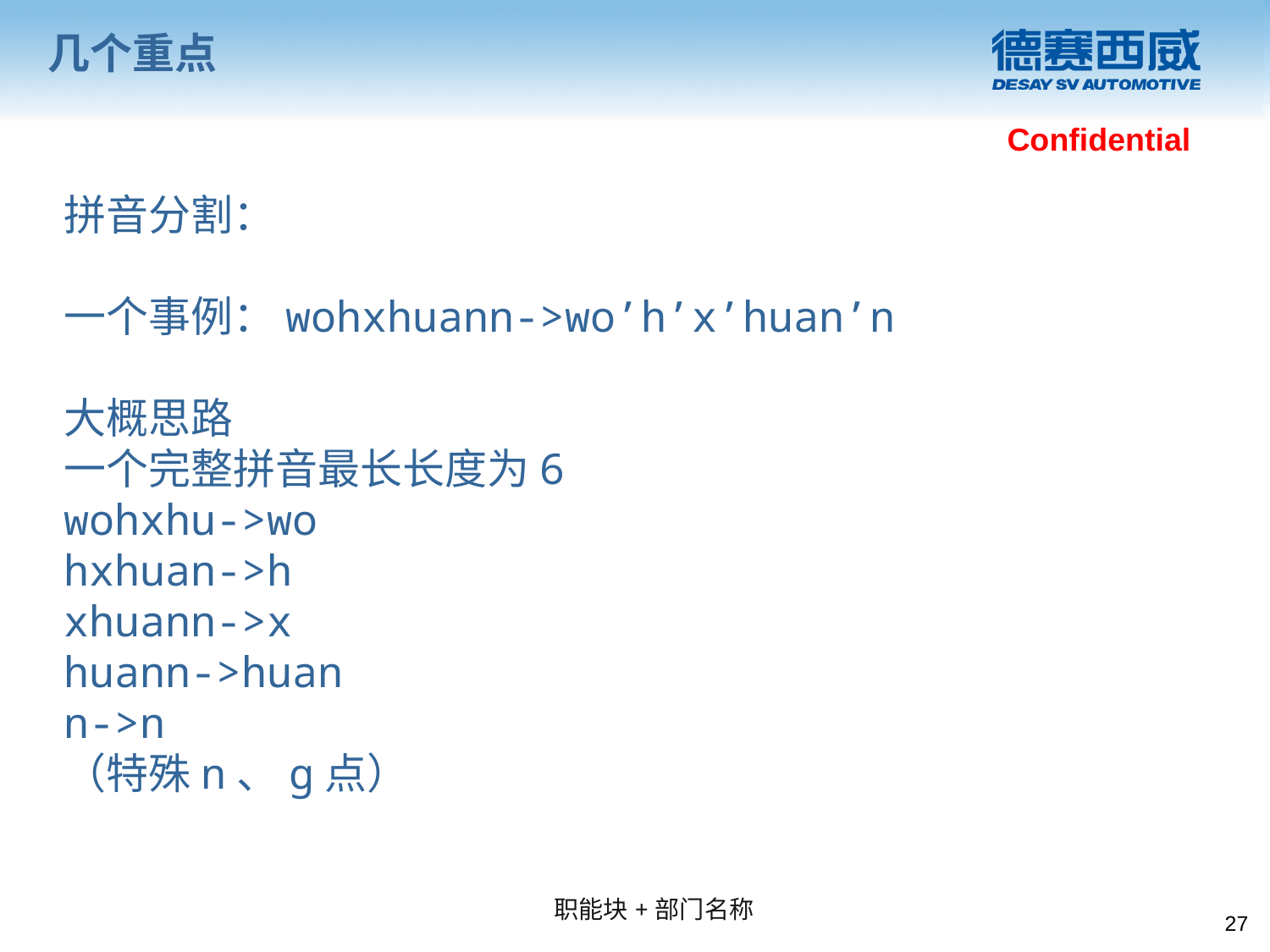

# 几个重点
拼音分割：

一个事例：wohxhuann->wo’h’x’huan’n

大概思路
一个完整拼音最长长度为6
wohxhu->wo
hxhuan->h
xhuann->x
huann->huan
n->n
（特殊n、g点）

27